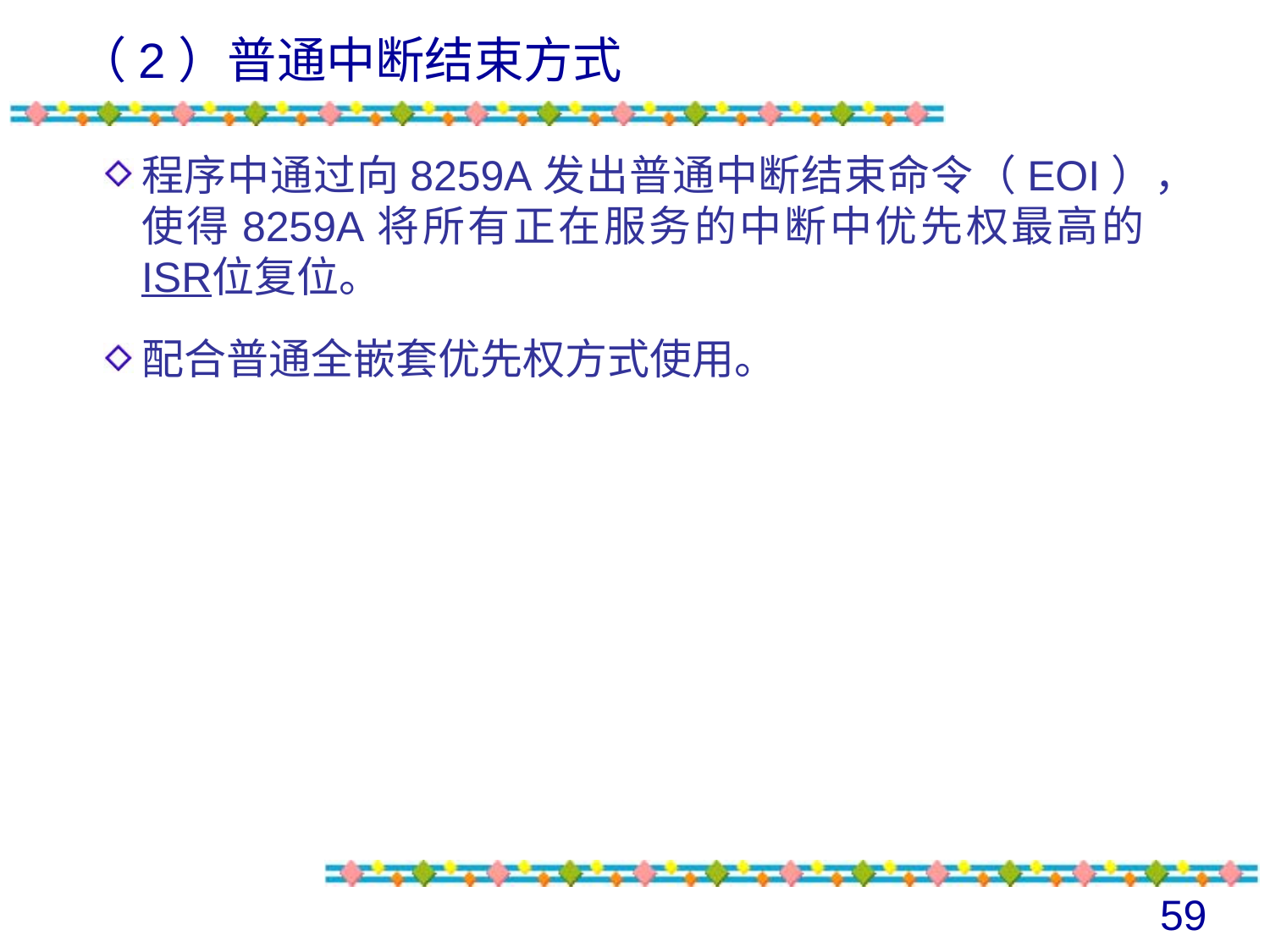

# （2）普通中断结束方式
程序中通过向8259A发出普通中断结束命令（EOI），使得8259A将所有正在服务的中断中优先权最高的ISR位复位。
配合普通全嵌套优先权方式使用。